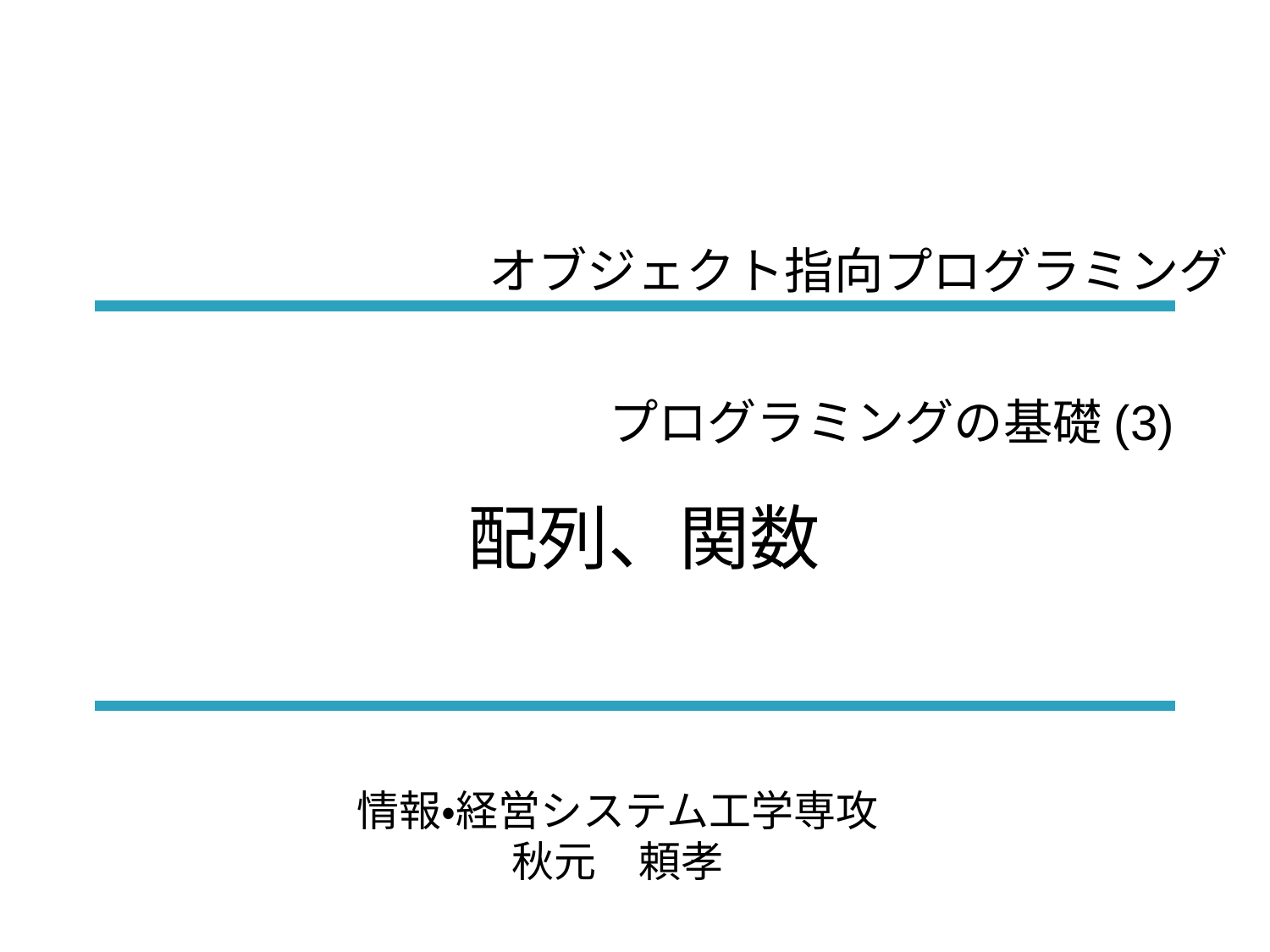

オブジェクト指向プログラミング
プログラミングの基礎(3)
配列、関数
情報・経営システム工学専攻
秋元　頼孝